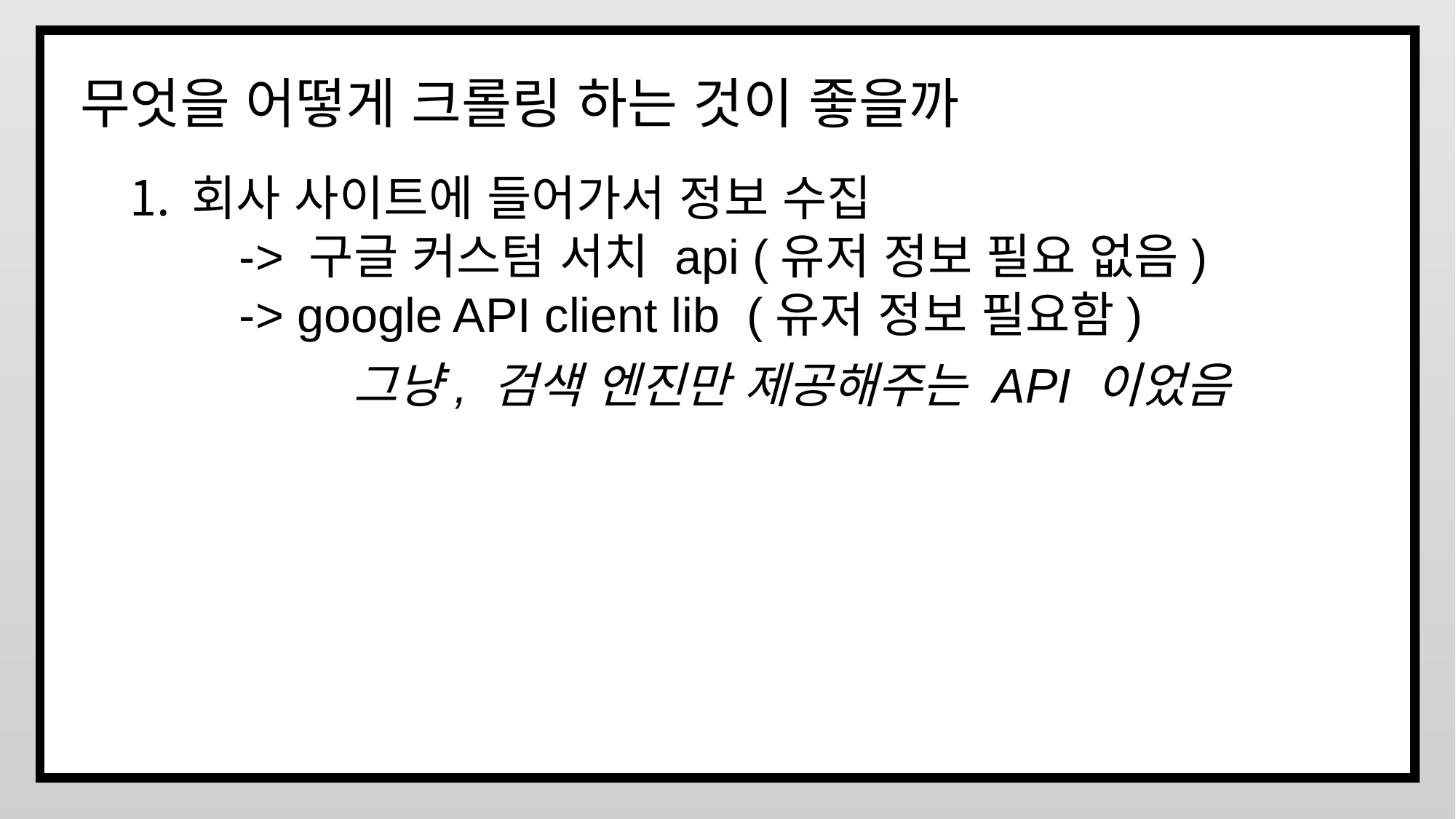

무엇을 어떻게 크롤링 하는 것이 좋을까
회사 사이트에 들어가서 정보 수집
	-> 구글 커스텀 서치 api (유저 정보 필요 없음)
	-> google API client lib  (유저 정보 필요함)
그냥, 검색 엔진만 제공해주는 API 이었음